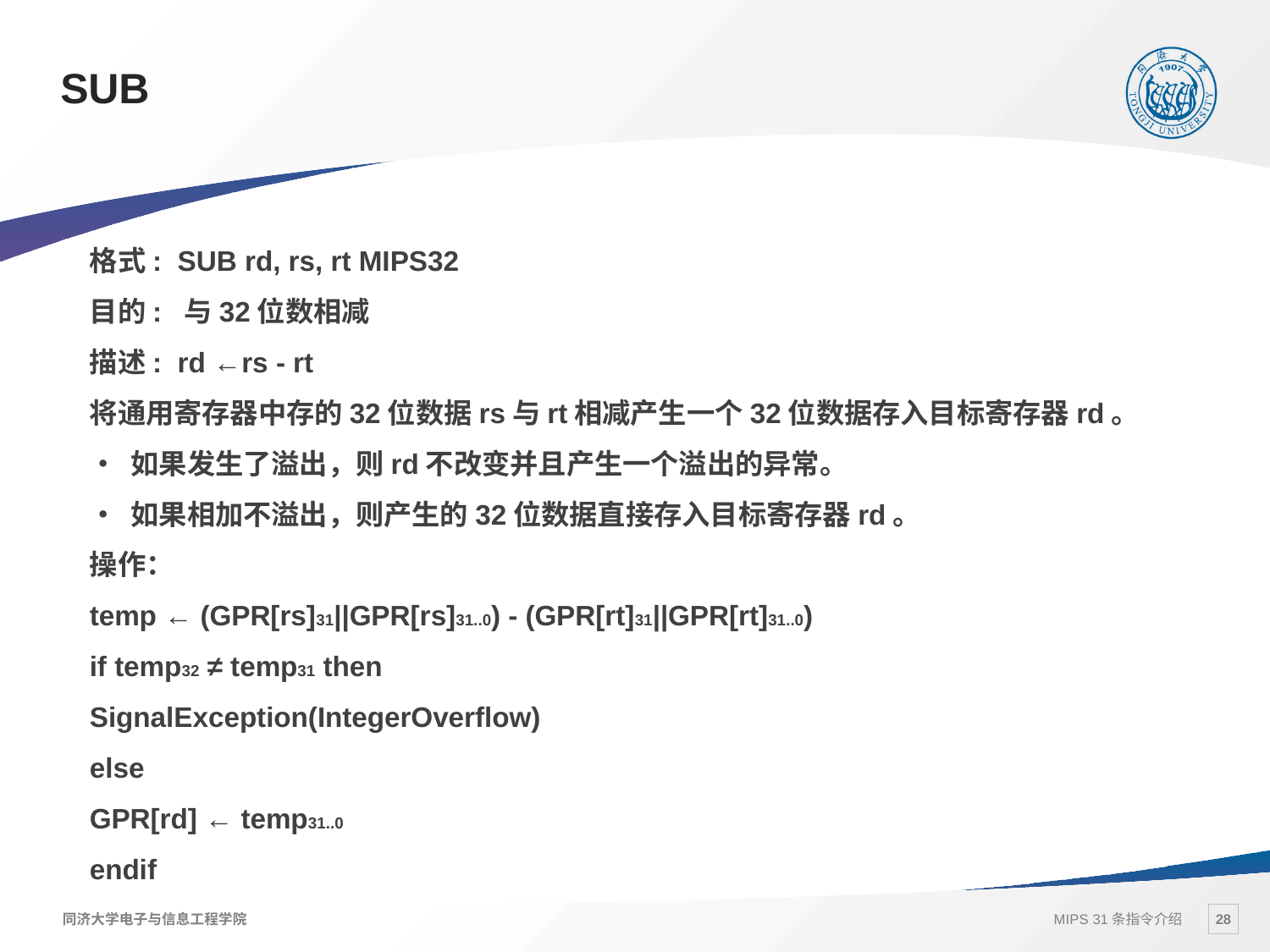

# SUB
格式:  SUB rd, rs, rt MIPS32
目的:  与32位数相减
描述:  rd ←rs - rt
将通用寄存器中存的32位数据rs与rt相减产生一个32位数据存入目标寄存器rd。
• 如果发生了溢出，则rd不改变并且产生一个溢出的异常。
• 如果相加不溢出，则产生的32位数据直接存入目标寄存器rd。
操作：
temp ← (GPR[rs]31||GPR[rs]31..0) - (GPR[rt]31||GPR[rt]31..0)
if temp32 ≠ temp31 then
SignalException(IntegerOverflow)
else
GPR[rd] ← temp31..0
endif